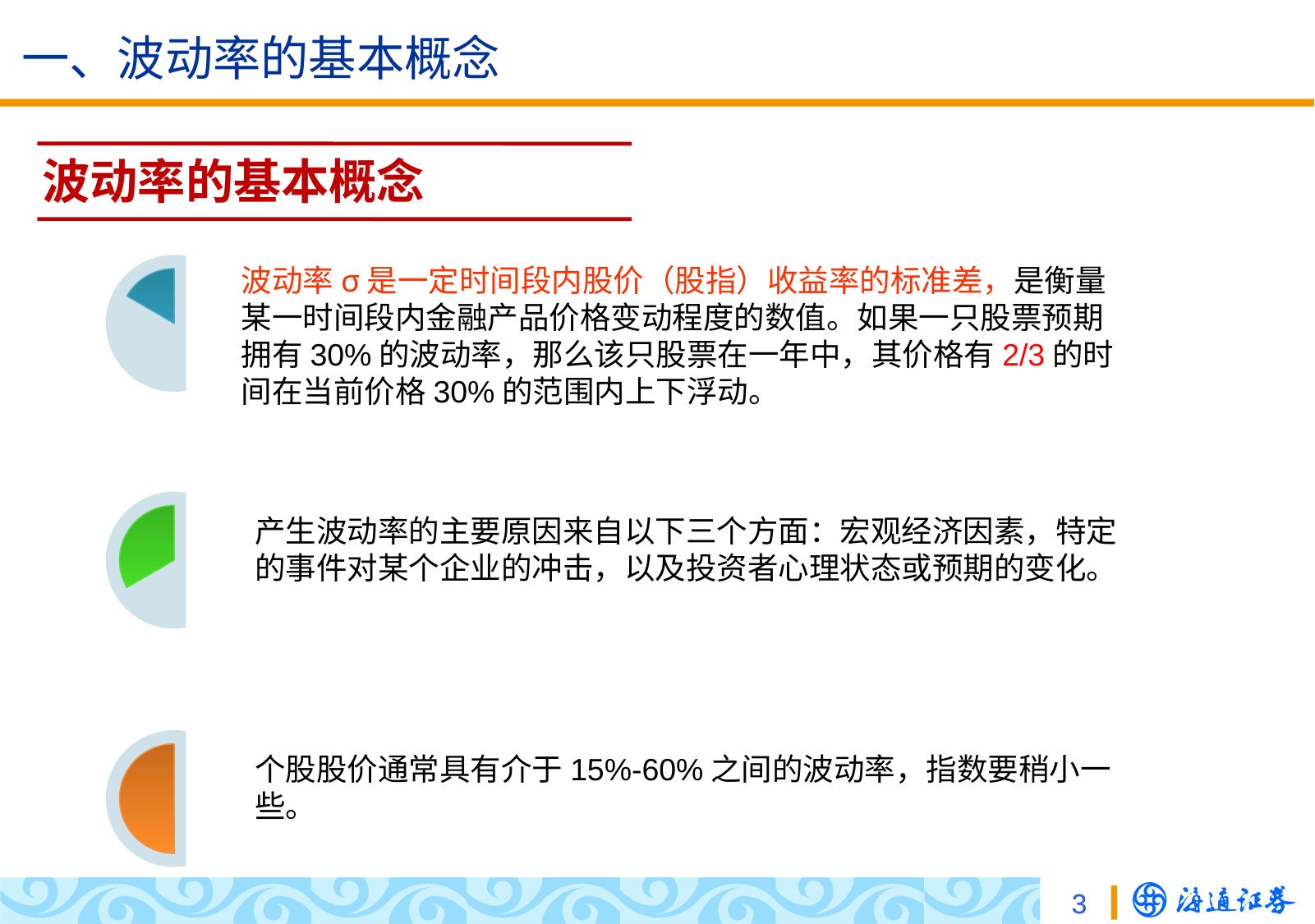

# 一、波动率的基本概念

波动率的基本概念

波动率σ是一定时间段内股价（股指）收益率的标准差，是衡量某一时间段内金融产品价格变动程度的数值。如果一只股票预期拥有30%的波动率，那么该只股票在一年中，其价格有2/3的时间在当前价格30%的范围内上下浮动。

产生波动率的主要原因来自以下三个方面：宏观经济因素，特定的事件对某个企业的冲击，以及投资者心理状态或预期的变化。

产生波动率的主要原因来自以下三个方面：宏观经济因素，特定的事件对某个企业的冲击，以及投资者心理状态或预期的变化。

个股股价通常具有介于15%-60%之间的波动率，指数要稍小一些。
个股股价通常具有介于15%-60%之间的波动率，指数要稍小一些。